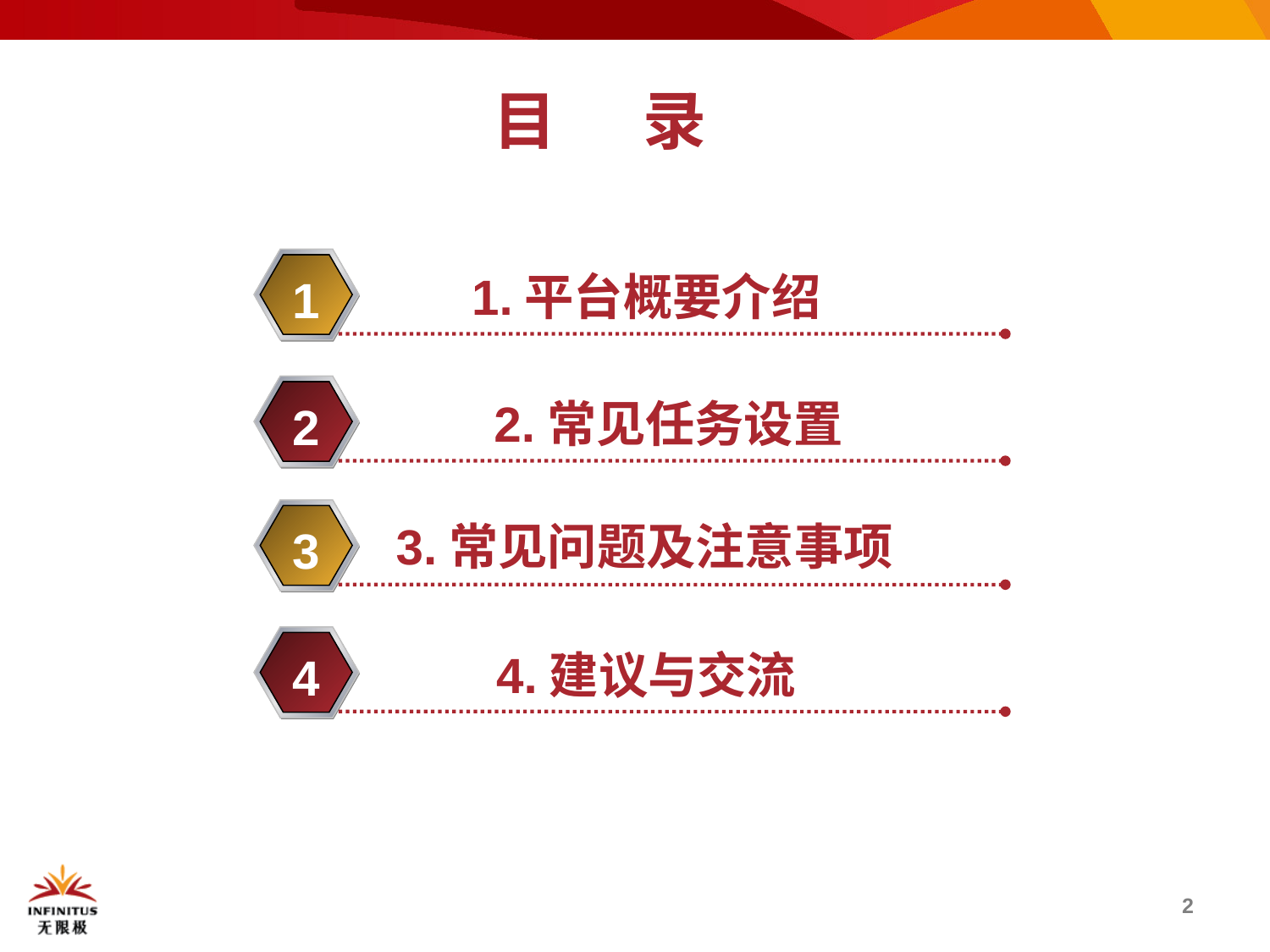

目      录

1.平台概要介绍
1

2.常见任务设置
2

3.常见问题及注意事项
3

4.建议与交流
4

2